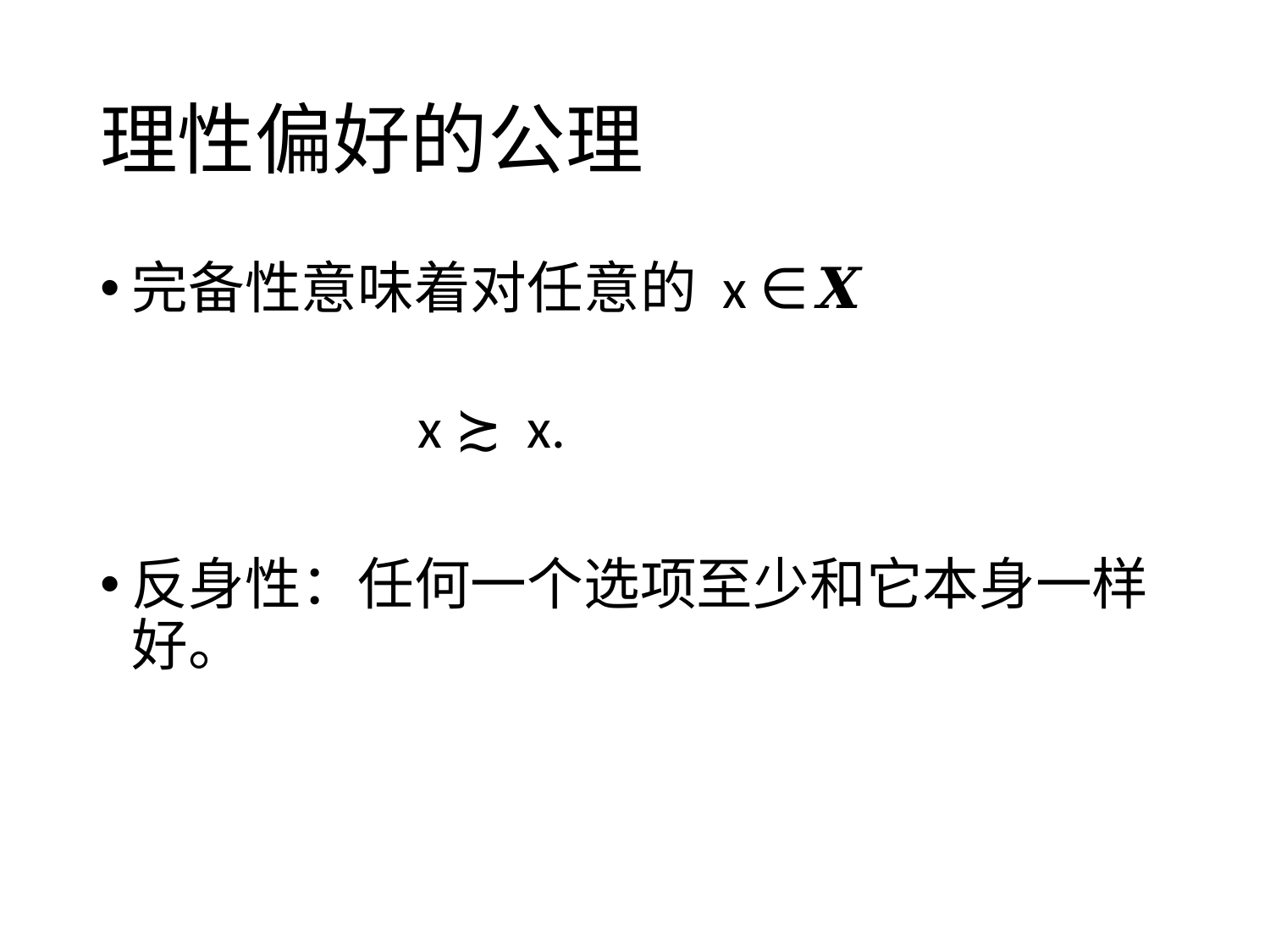

# 理性偏好的公理
完备性意味着对任意的 x ∈𝑿
                         x ≿  x.

反身性：任何一个选项至少和它本身一样好。